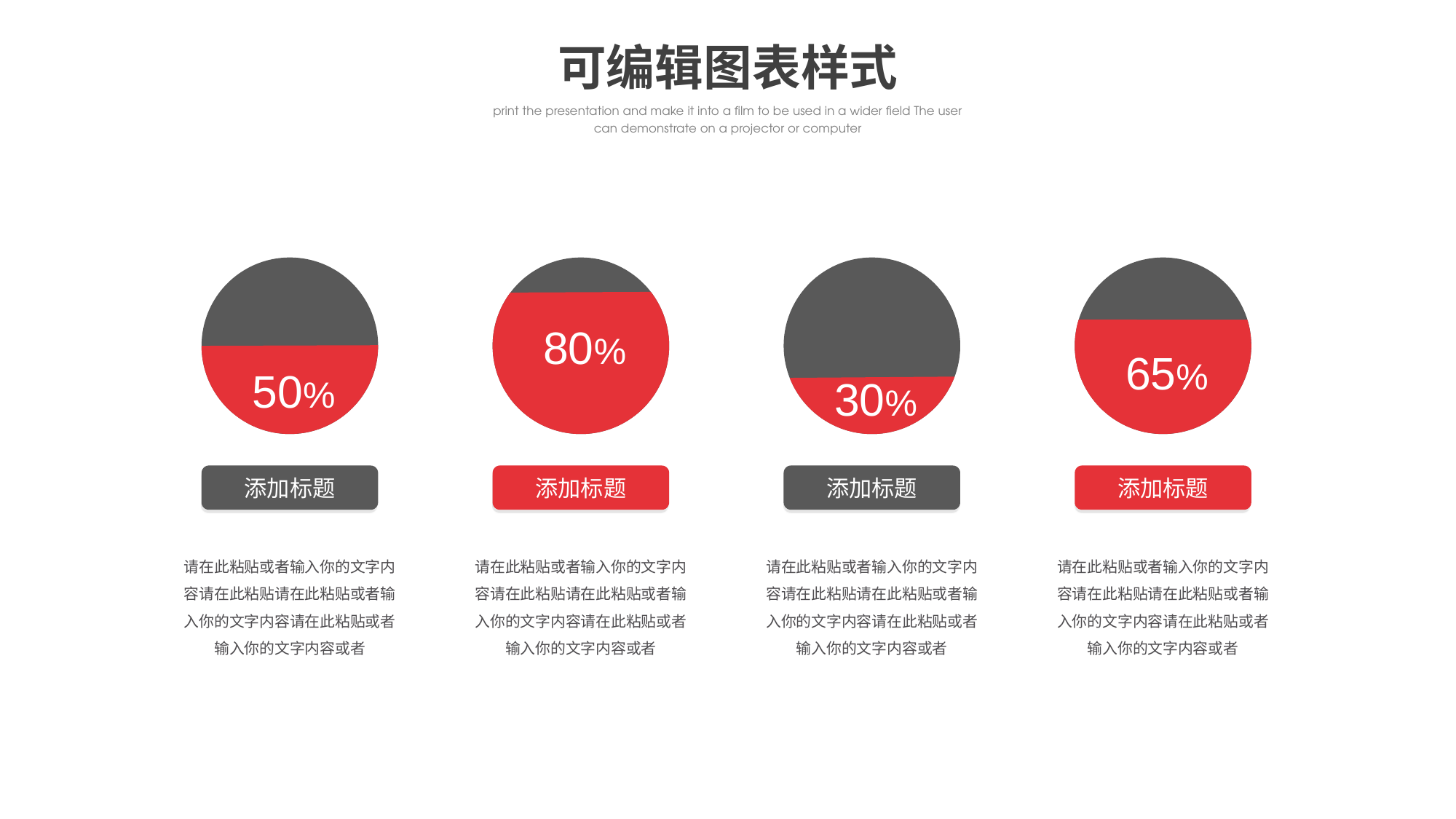

可编辑图表样式
print the presentation and make it into a film to be used in a wider field The user can demonstrate on a projector or computer

50%

80%

30%

65%
添加标题
添加标题
添加标题
添加标题
请在此粘贴或者输入你的文字内容请在此粘贴请在此粘贴或者输入你的文字内容请在此粘贴或者输入你的文字内容或者
请在此粘贴或者输入你的文字内容请在此粘贴请在此粘贴或者输入你的文字内容请在此粘贴或者输入你的文字内容或者
请在此粘贴或者输入你的文字内容请在此粘贴请在此粘贴或者输入你的文字内容请在此粘贴或者输入你的文字内容或者
请在此粘贴或者输入你的文字内容请在此粘贴请在此粘贴或者输入你的文字内容请在此粘贴或者输入你的文字内容或者